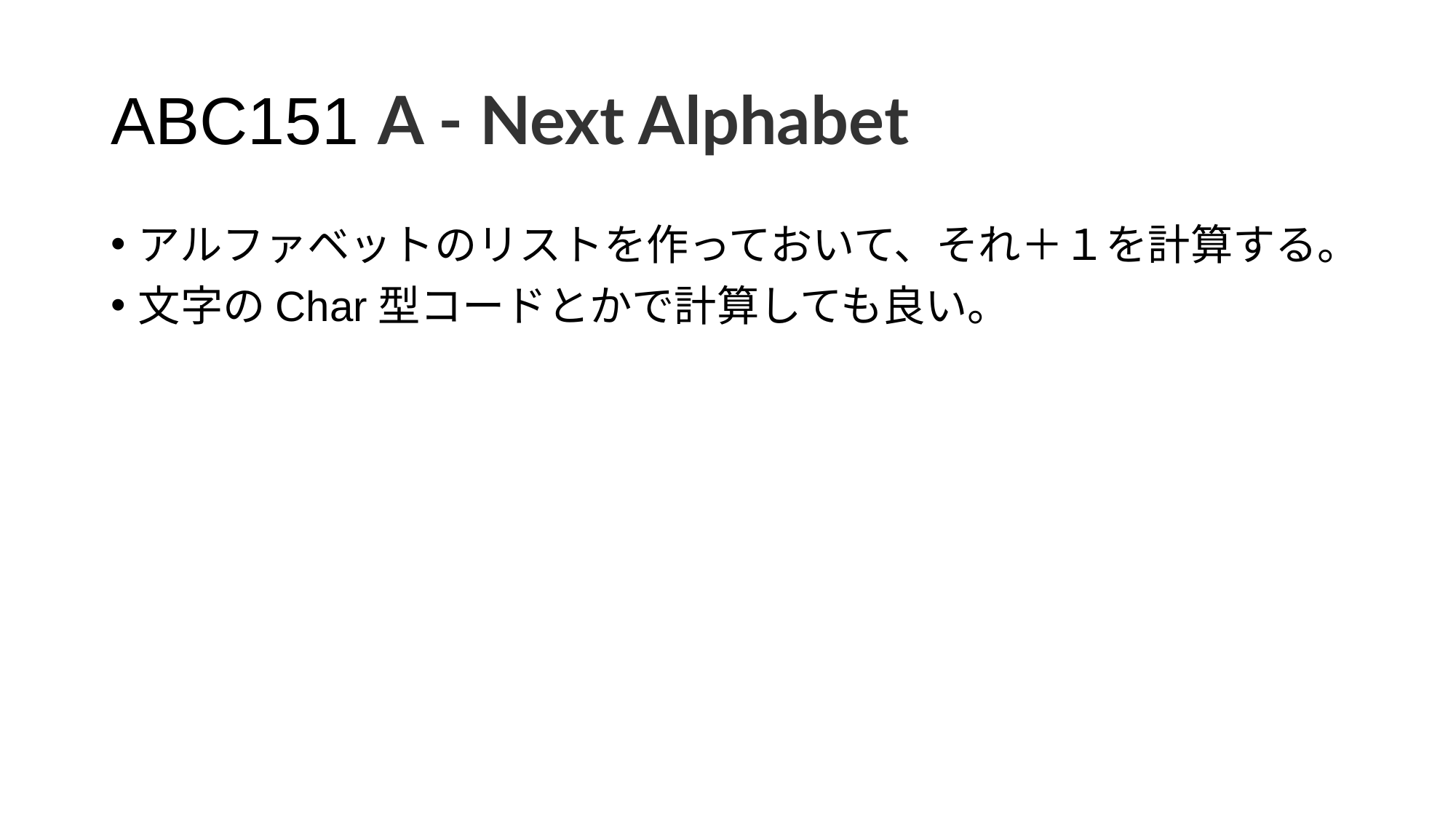

# ABC151 A - Next Alphabet
アルファベットのリストを作っておいて、それ＋１を計算する。
文字のChar型コードとかで計算しても良い。